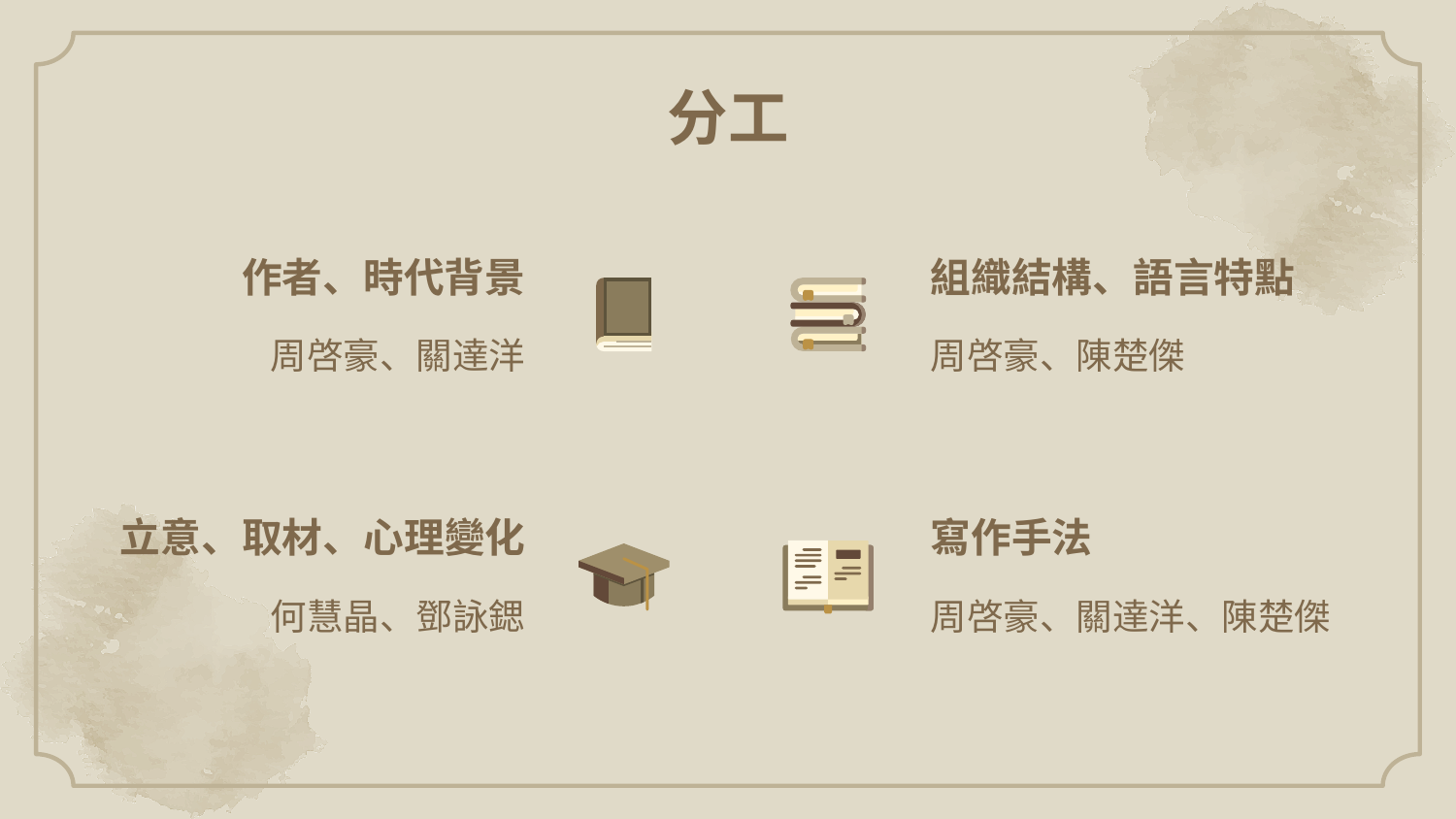

# 分工
作者、時代背景
組織結構、語言特點

周啓豪、關達洋
周啓豪、陳楚傑
立意、取材、心理變化
寫作手法

何慧晶、鄧詠鍶
周啓豪、關達洋、陳楚傑